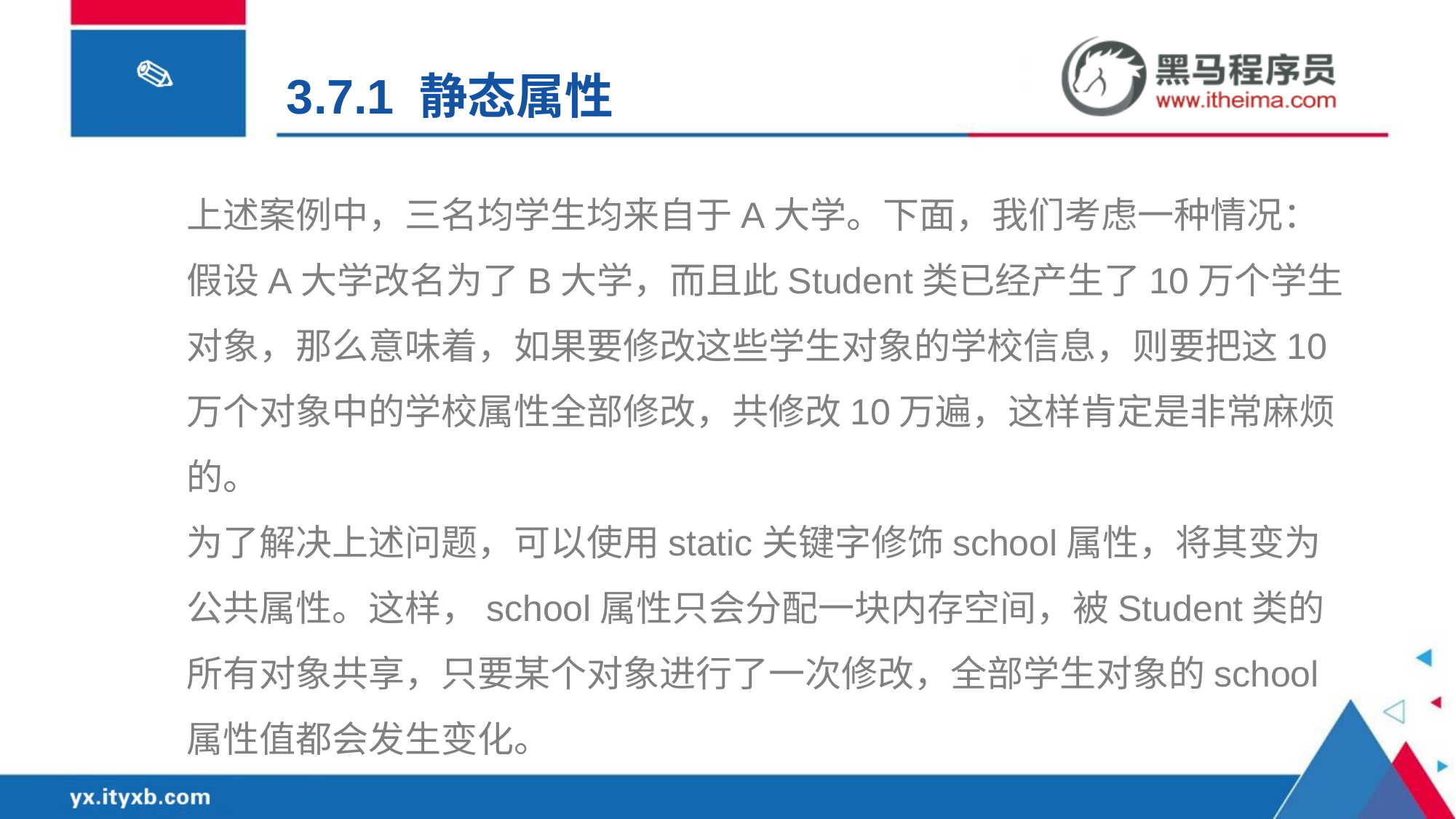

3.7.1 静态属性
上述案例中，三名均学生均来自于A大学。下面，我们考虑一种情况：假设A大学改名为了B大学，而且此Student类已经产生了10万个学生对象，那么意味着，如果要修改这些学生对象的学校信息，则要把这10万个对象中的学校属性全部修改，共修改10万遍，这样肯定是非常麻烦的。
为了解决上述问题，可以使用static关键字修饰school属性，将其变为公共属性。这样，school属性只会分配一块内存空间，被Student类的所有对象共享，只要某个对象进行了一次修改，全部学生对象的school属性值都会发生变化。